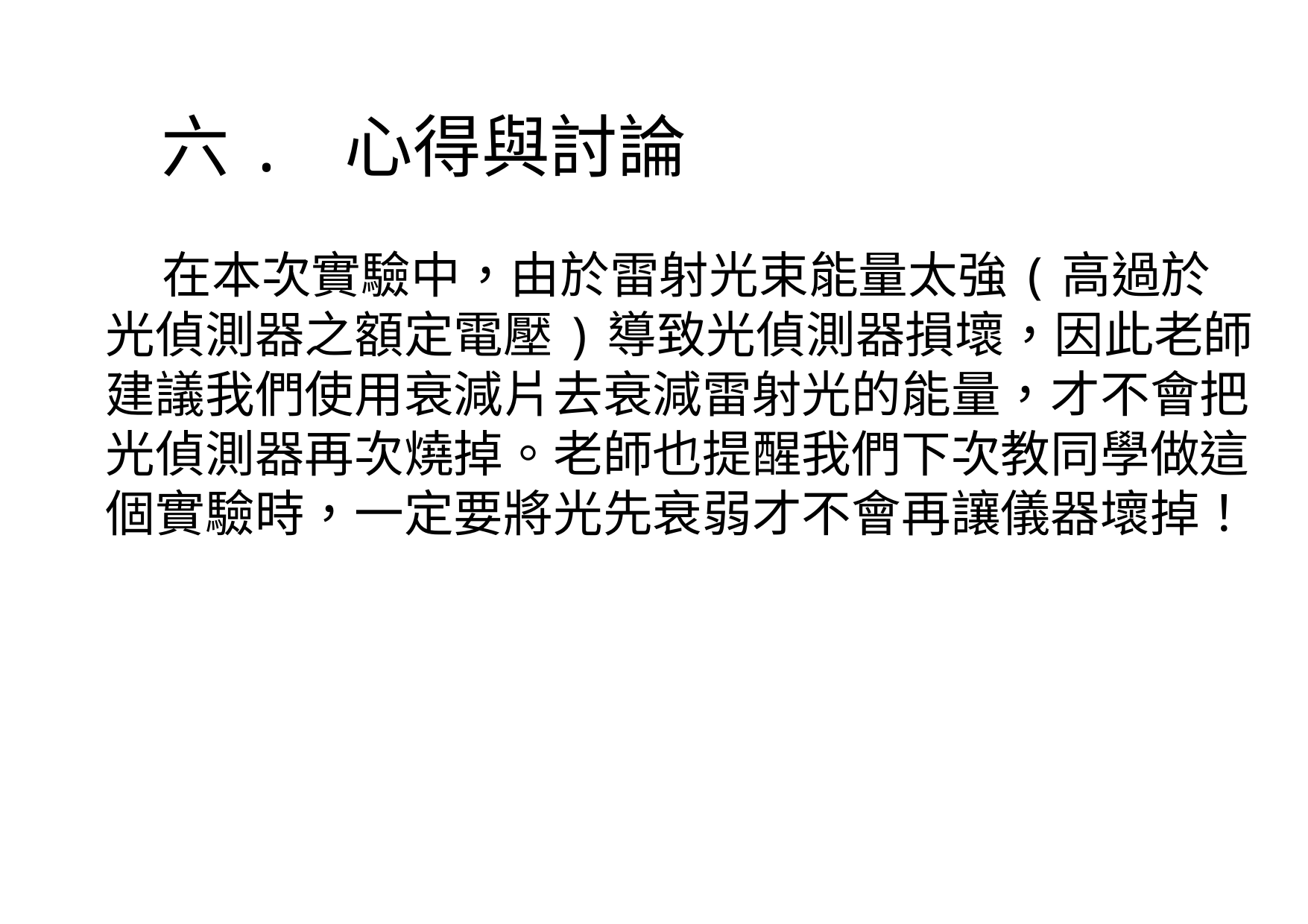

# 六. 心得與討論
    在本次實驗中，由於雷射光束能量太強(高過於光偵測器之額定電壓)導致光偵測器損壞，因此老師建議我們使用衰減片去衰減雷射光的能量，才不會把光偵測器再次燒掉。老師也提醒我們下次教同學做這個實驗時，一定要將光先衰弱才不會再讓儀器壞掉！